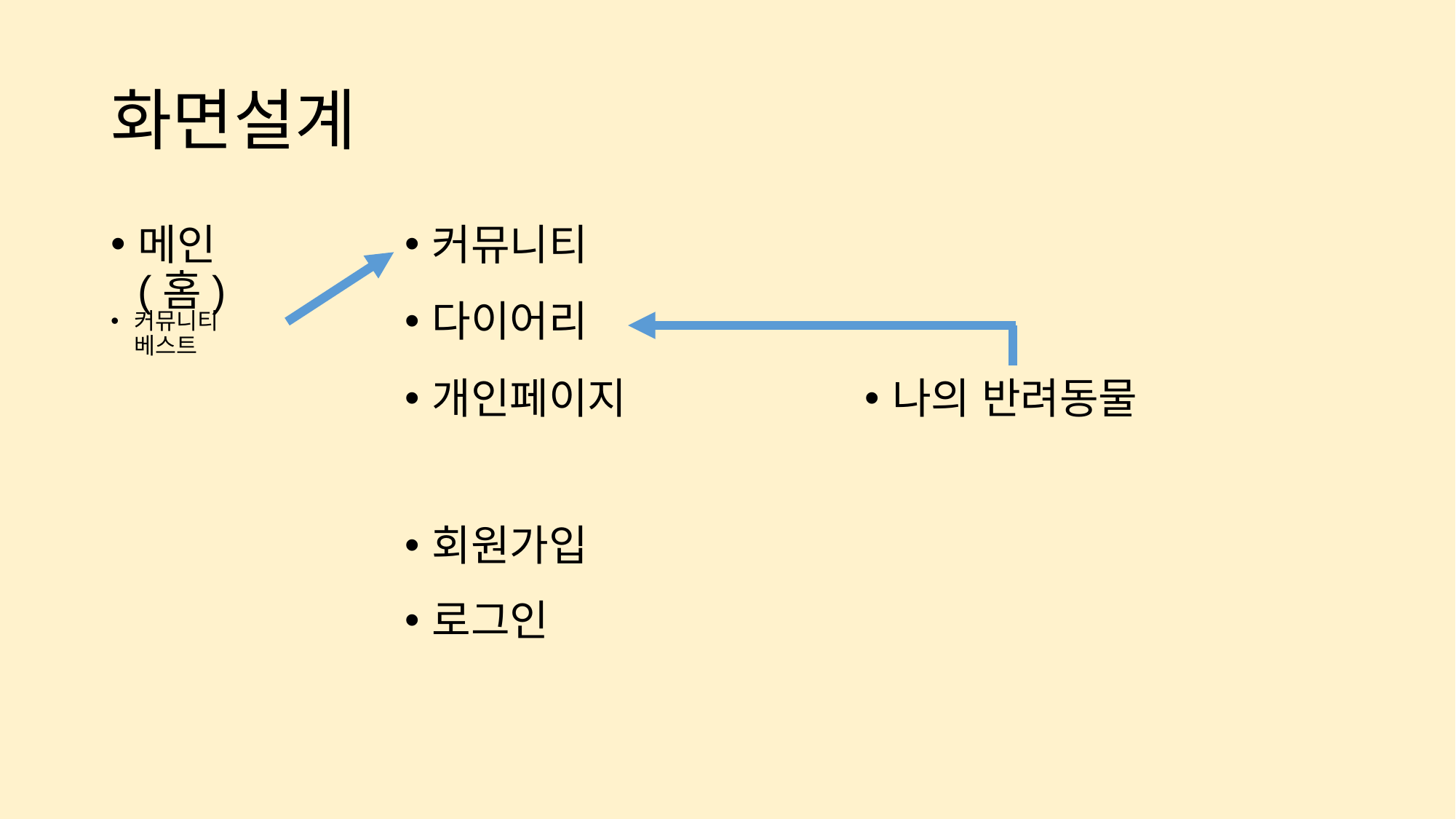

# 화면설계
메인(홈)
커뮤니티
다이어리
커뮤니티
베스트
개인페이지
나의 반려동물
회원가입
로그인